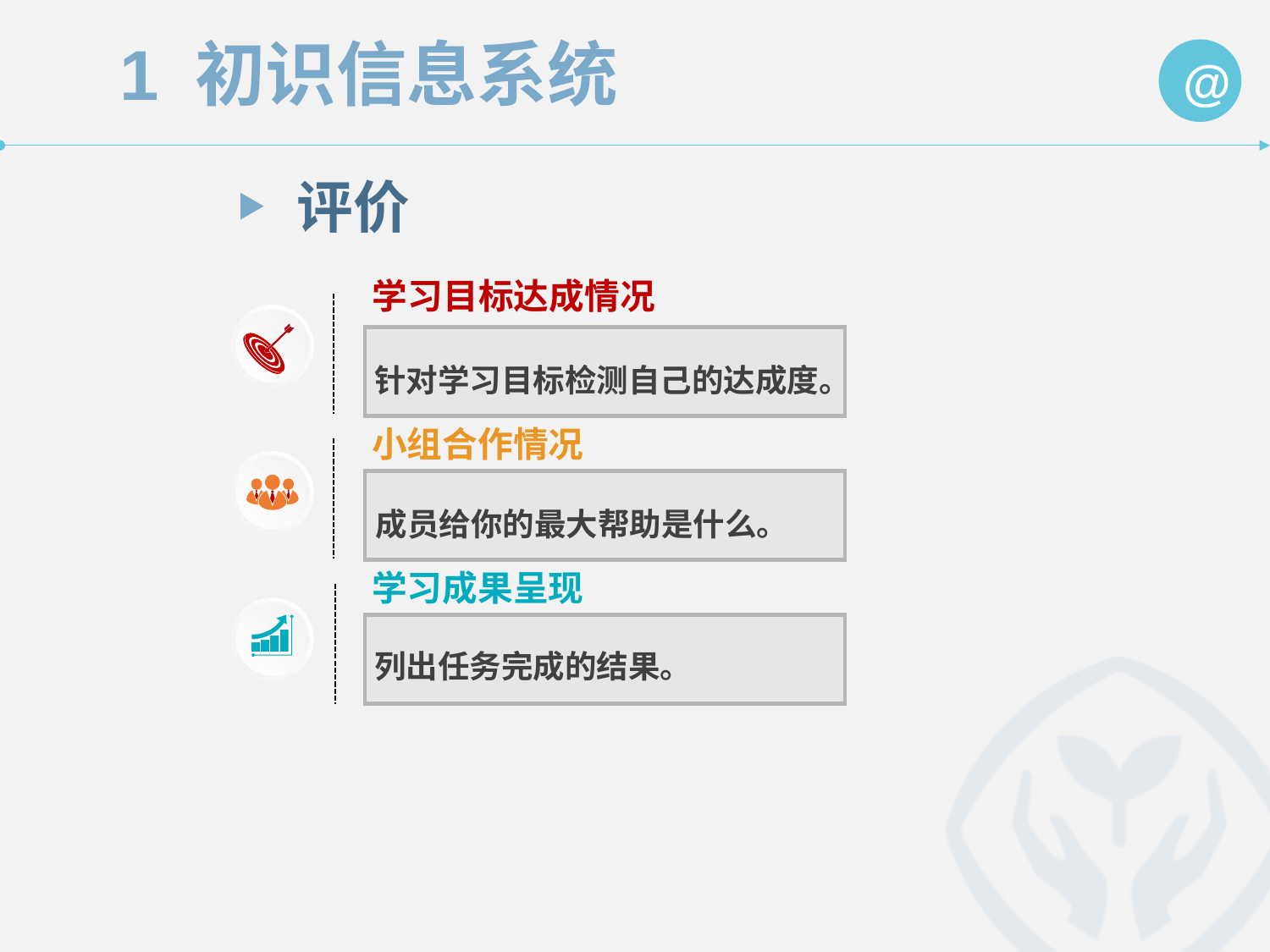

评价

学习目标达成情况

针对学习目标检测自己的达成度。
小组合作情况

成员给你的最大帮助是什么。
学习成果呈现

列出任务完成的结果。